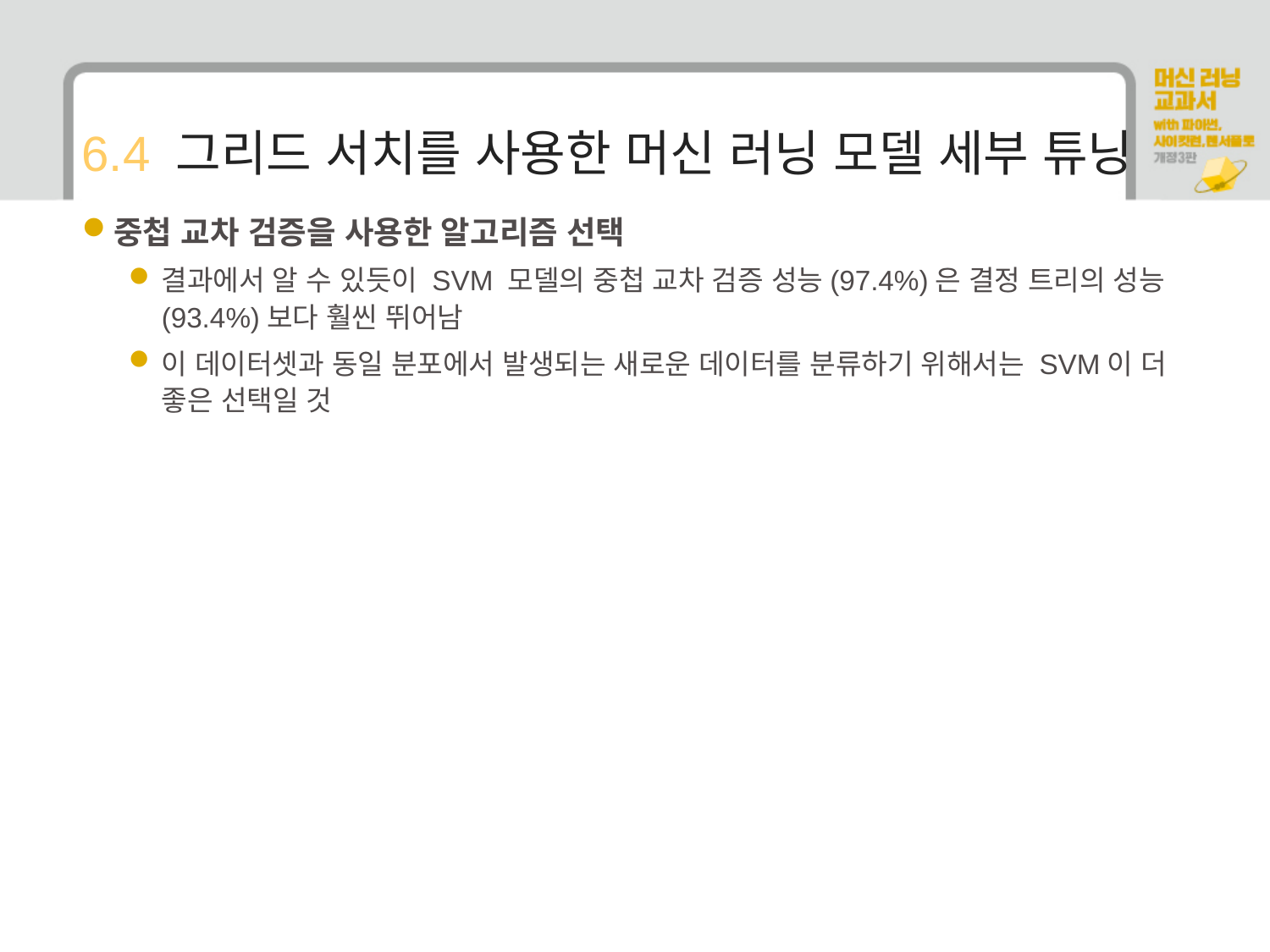

# 6.4 그리드 서치를 사용한 머신 러닝 모델 세부 튜닝
중첩 교차 검증을 사용한 알고리즘 선택
결과에서 알 수 있듯이 SVM 모델의 중첩 교차 검증 성능(97.4%)은 결정 트리의 성능(93.4%)보다 훨씬 뛰어남
이 데이터셋과 동일 분포에서 발생되는 새로운 데이터를 분류하기 위해서는 SVM이 더 좋은 선택일 것